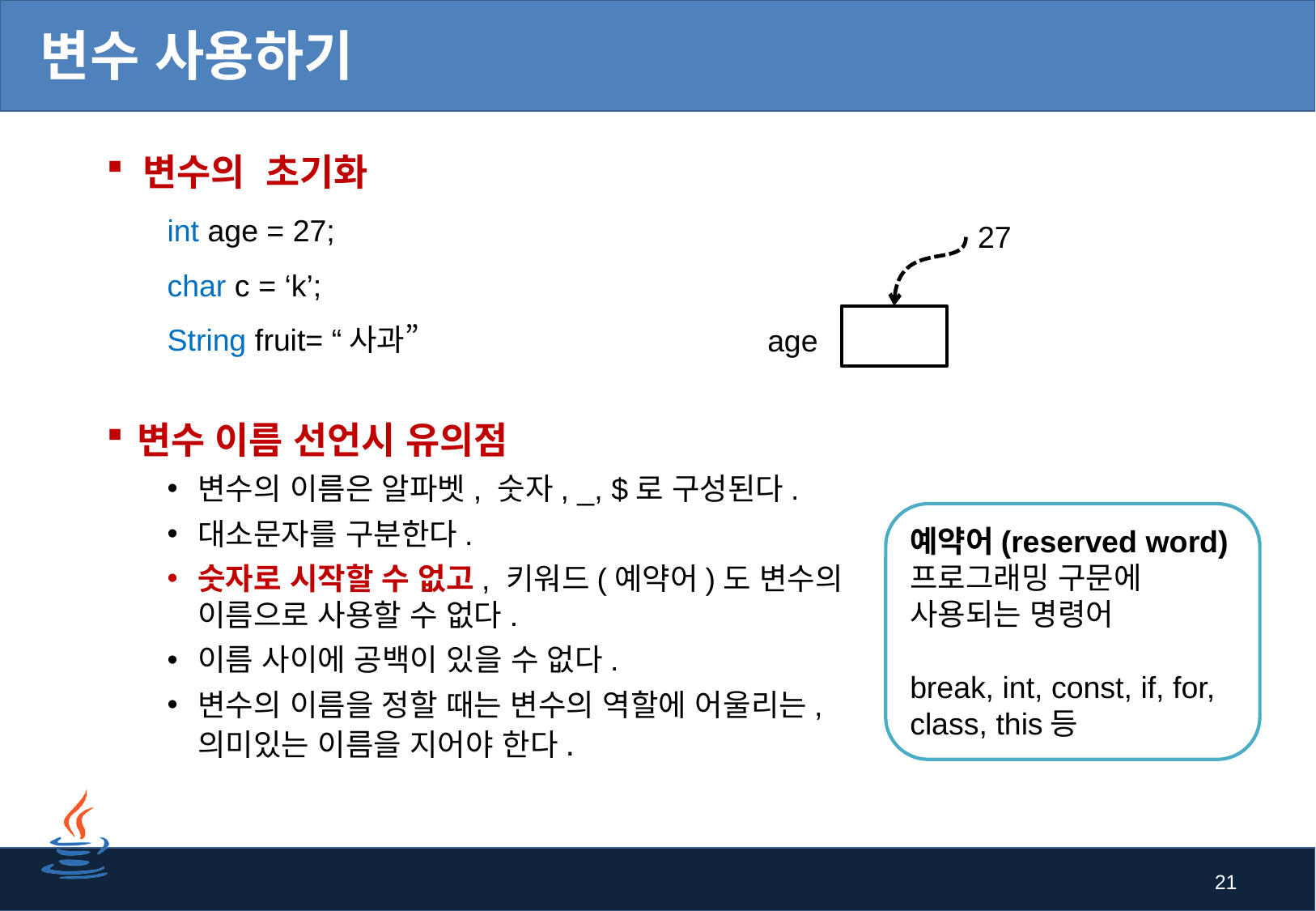

# 변수 사용하기
 변수의  초기화
int age = 27;
char c = ‘k’;
String fruit= “사과”
27

age
변수 이름 선언시 유의점
변수의 이름은 알파벳, 숫자, _, $로 구성된다.
대소문자를 구분한다.
숫자로 시작할 수 없고, 키워드(예약어)도 변수의 이름으로 사용할 수 없다.
이름 사이에 공백이 있을 수 없다.
변수의 이름을 정할 때는 변수의 역할에 어울리는, 의미있는 이름을 지어야 한다.
예약어(reserved word)
프로그래밍 구문에 사용되는 명령어

break, int, const, if, for, class, this등
21